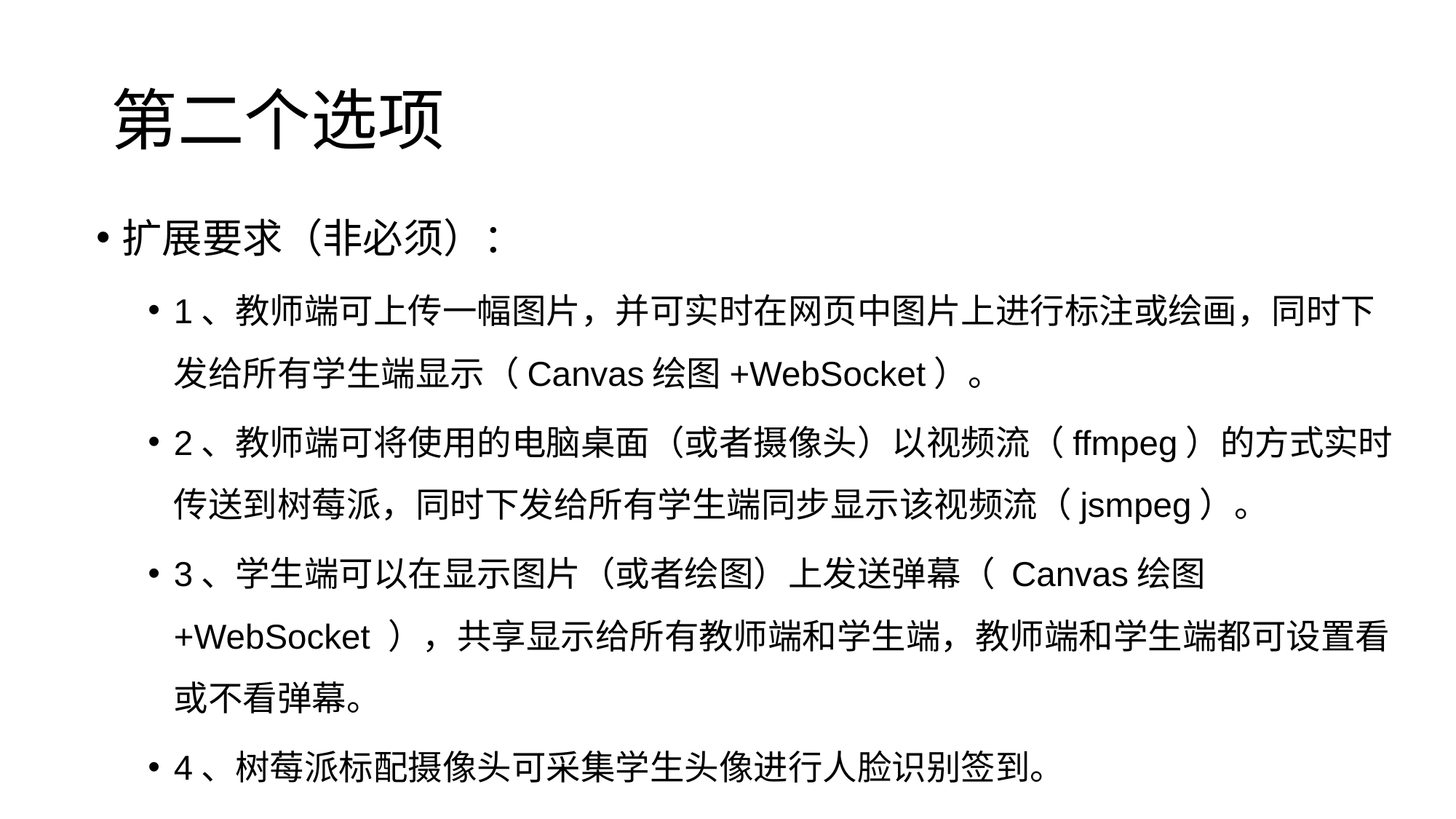

# 第二个选项
扩展要求（非必须）：
1、教师端可上传一幅图片，并可实时在网页中图片上进行标注或绘画，同时下发给所有学生端显示（Canvas绘图+WebSocket）。
2、教师端可将使用的电脑桌面（或者摄像头）以视频流（ffmpeg）的方式实时传送到树莓派，同时下发给所有学生端同步显示该视频流（jsmpeg）。
3、学生端可以在显示图片（或者绘图）上发送弹幕（ Canvas绘图+WebSocket ），共享显示给所有教师端和学生端，教师端和学生端都可设置看或不看弹幕。
4、树莓派标配摄像头可采集学生头像进行人脸识别签到。